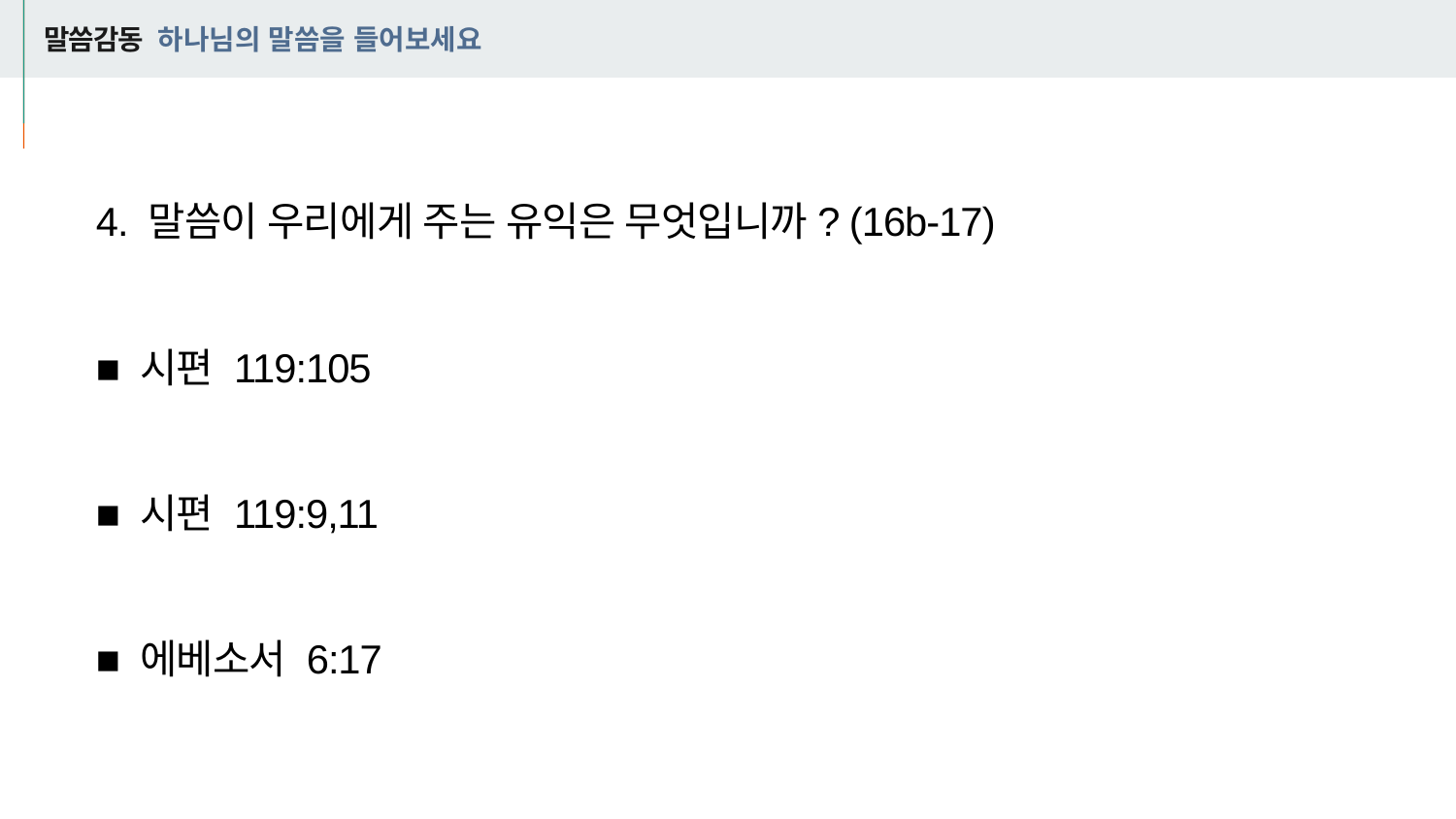

# 말씀감동  하나님의 말씀을 들어보세요
4. 말씀이 우리에게 주는 유익은 무엇입니까? (16b-17)

■ 시편 119:105

■ 시편 119:9,11

■ 에베소서 6:17